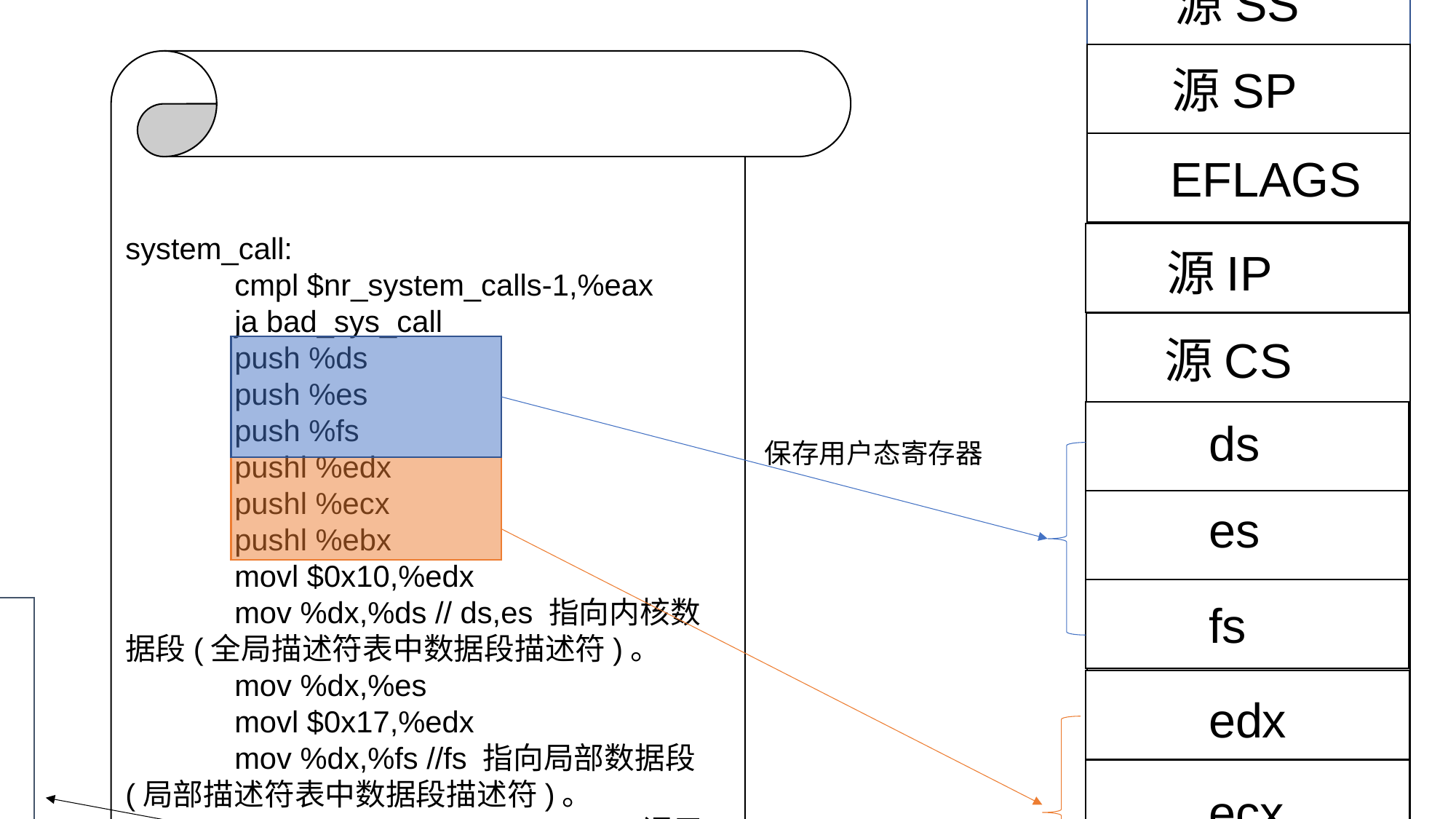

用户栈

main:Ret=B()

A:Ret=B()
int80
Iret

内核栈

源SS

源SP

EFLAGS

system_call:
	cmpl $nr_system_calls-1,%eax
	ja bad_sys_call
	push %ds
	push %es
	push %fs
	pushl %edx
	pushl %ecx
	pushl %ebx
	movl $0x10,%edx
	mov %dx,%ds // ds,es 指向内核数据段(全局描述符表中数据段描述符)。
	mov %dx,%es
	movl $0x17,%edx
	mov %dx,%fs //fs 指向局部数据段(局部描述符表中数据段描述符)。
	call sys_call_table(,%eax,4) //调用sys_fork
	pushl %eax //将系统调用号压入
	movl current,%eax
	cmpl $0,state(%eax)
	jne reschedule
	cmpl $0,counter(%eax)
	je reschedule
源IP

源CS

ds
保存用户态寄存器

es

fs

sys_fork:
	call find_empty_process
	testl %eax,%eax
	js 1f
	push %gs
	pushl %esi
	pushl %edi
	pushl %ebp
	pushl %eax
	call copy_process
	addl $20,%esp
1:	ret

edx

ecx
将要调用真正系统调用函数的参数

ebx

eax
如果时间片用完或者是阻塞态就要进行调度

reschedule:
push ret_from_sys_call
jmp _schedule